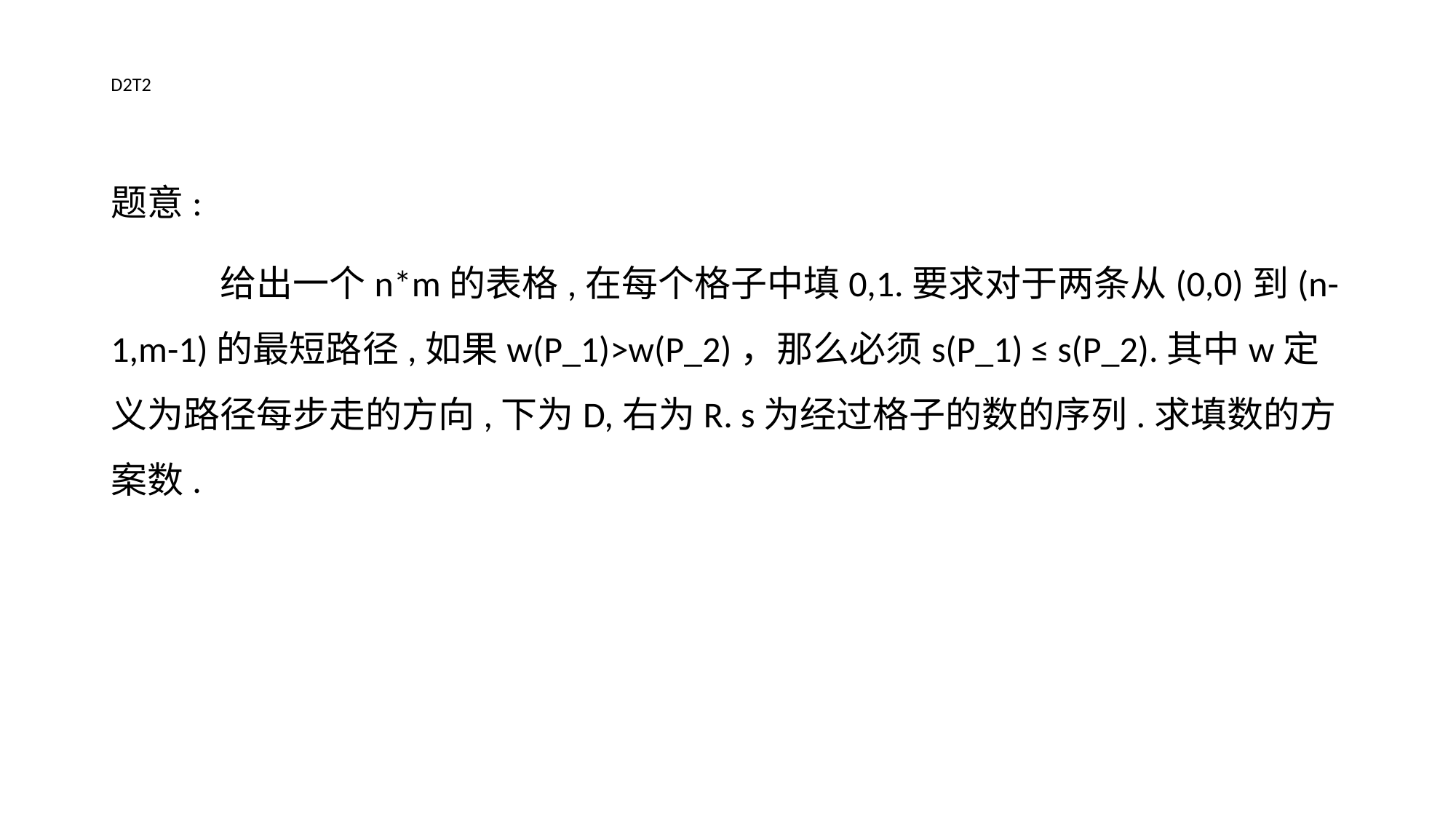

# D2T2
题意:
	给出一个n*m的表格,在每个格子中填0,1.要求对于两条从(0,0)到(n-1,m-1)的最短路径,如果w(P_1)>w(P_2)，那么必须s(P_1) ≤ s(P_2).其中w定义为路径每步走的方向,下为D,右为R. s为经过格子的数的序列.求填数的方案数.